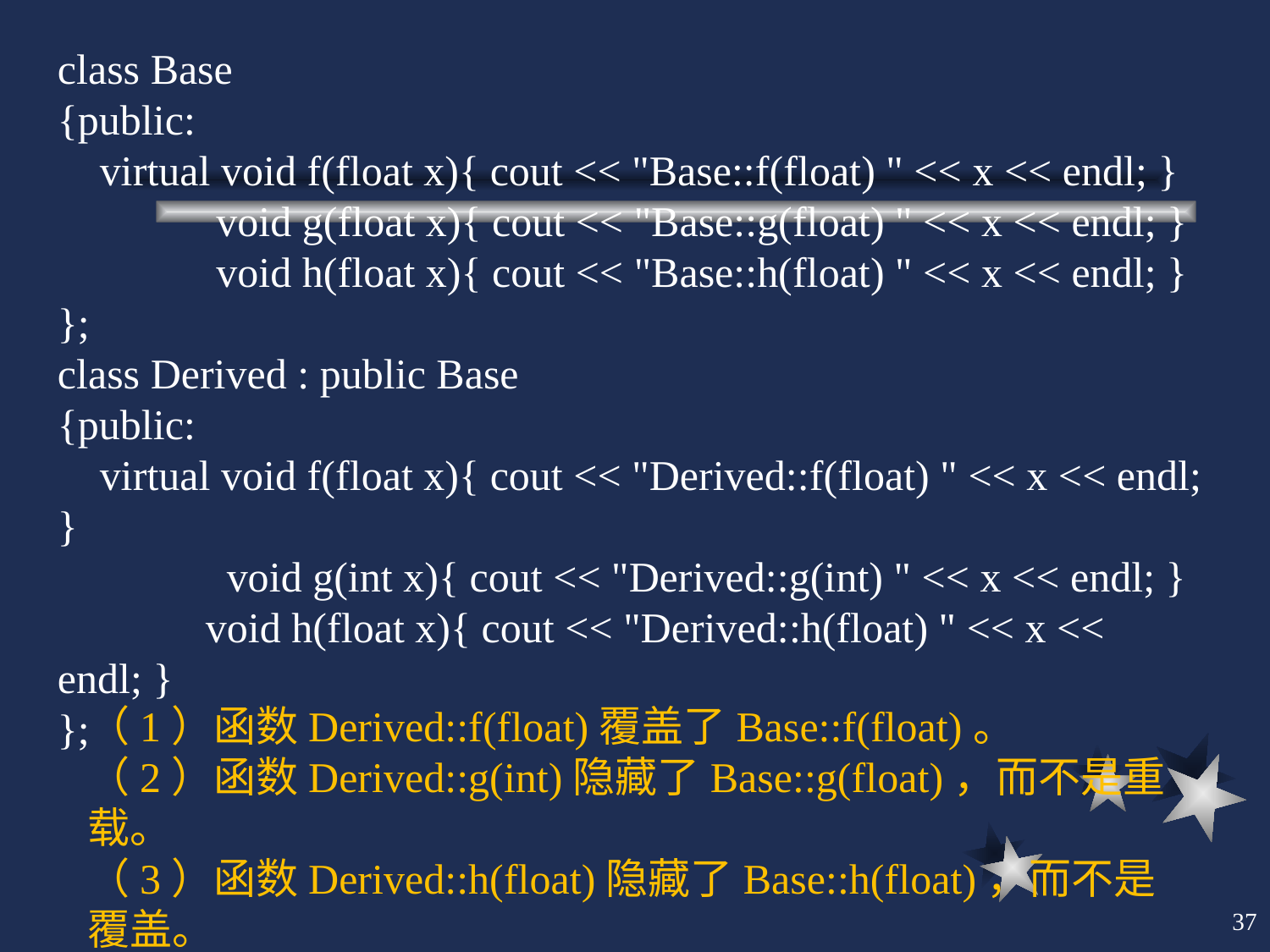

class Base
{public:
    virtual void f(float x){ cout << "Base::f(float) " << x << endl; }
               void g(float x){ cout << "Base::g(float) " << x << endl; }
	   void h(float x){ cout << "Base::h(float) " << x << endl; }
};
class Derived : public Base
{public:
    virtual void f(float x){ cout << "Derived::f(float) " << x << endl; }
                void g(int x){ cout << "Derived::g(int) " << x << endl; }
	  void h(float x){ cout << "Derived::h(float) " << x << endl; }
};
（1）函数Derived::f(float)覆盖了Base::f(float)。
（2）函数Derived::g(int)隐藏了Base::g(float)，而不是重载。
（3）函数Derived::h(float)隐藏了Base::h(float)，而不是覆盖。
37